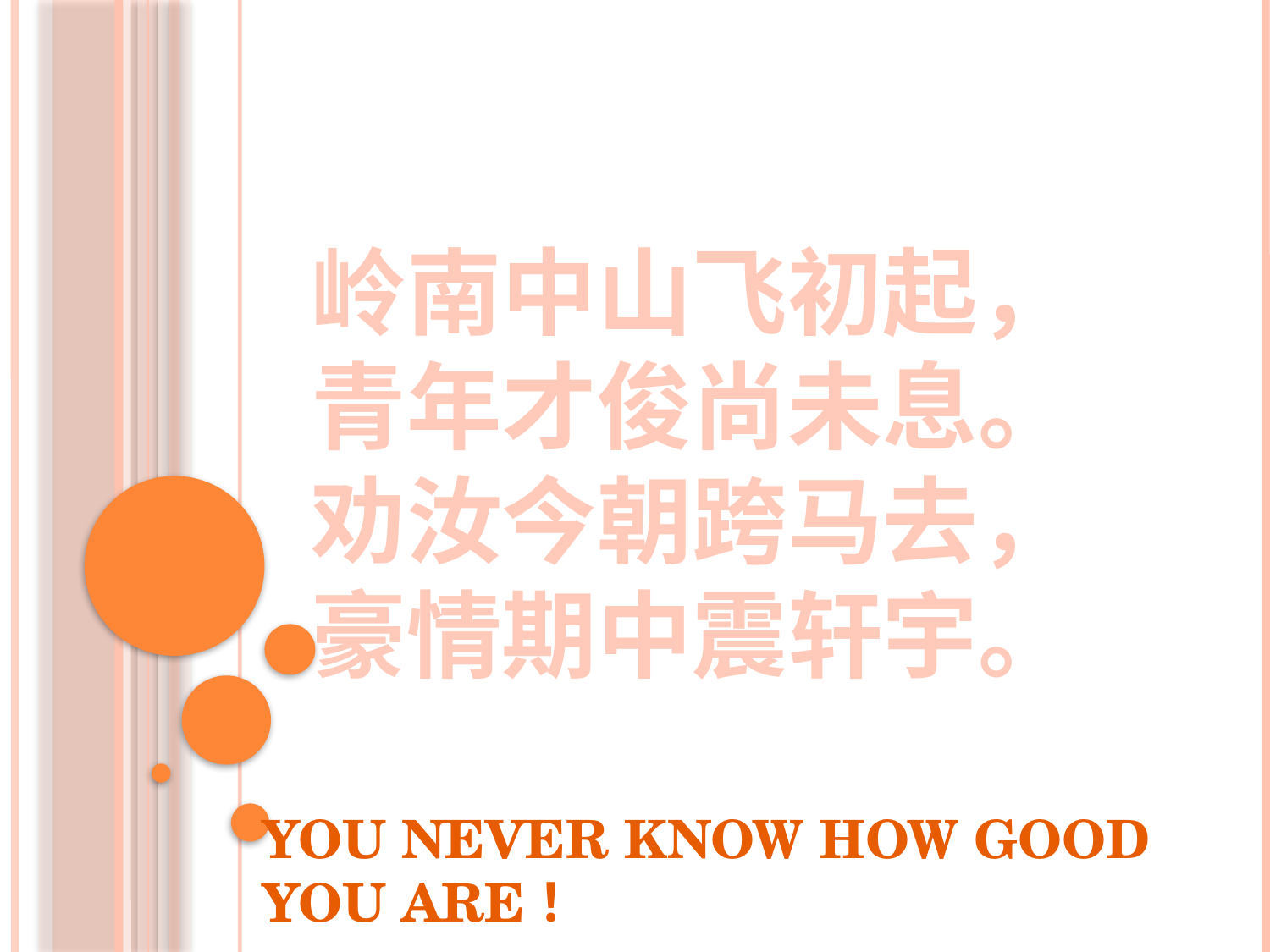

岭南中山飞初起，
青年才俊尚未息。
劝汝今朝跨马去，
豪情期中震轩宇。
# You never know how good you are！